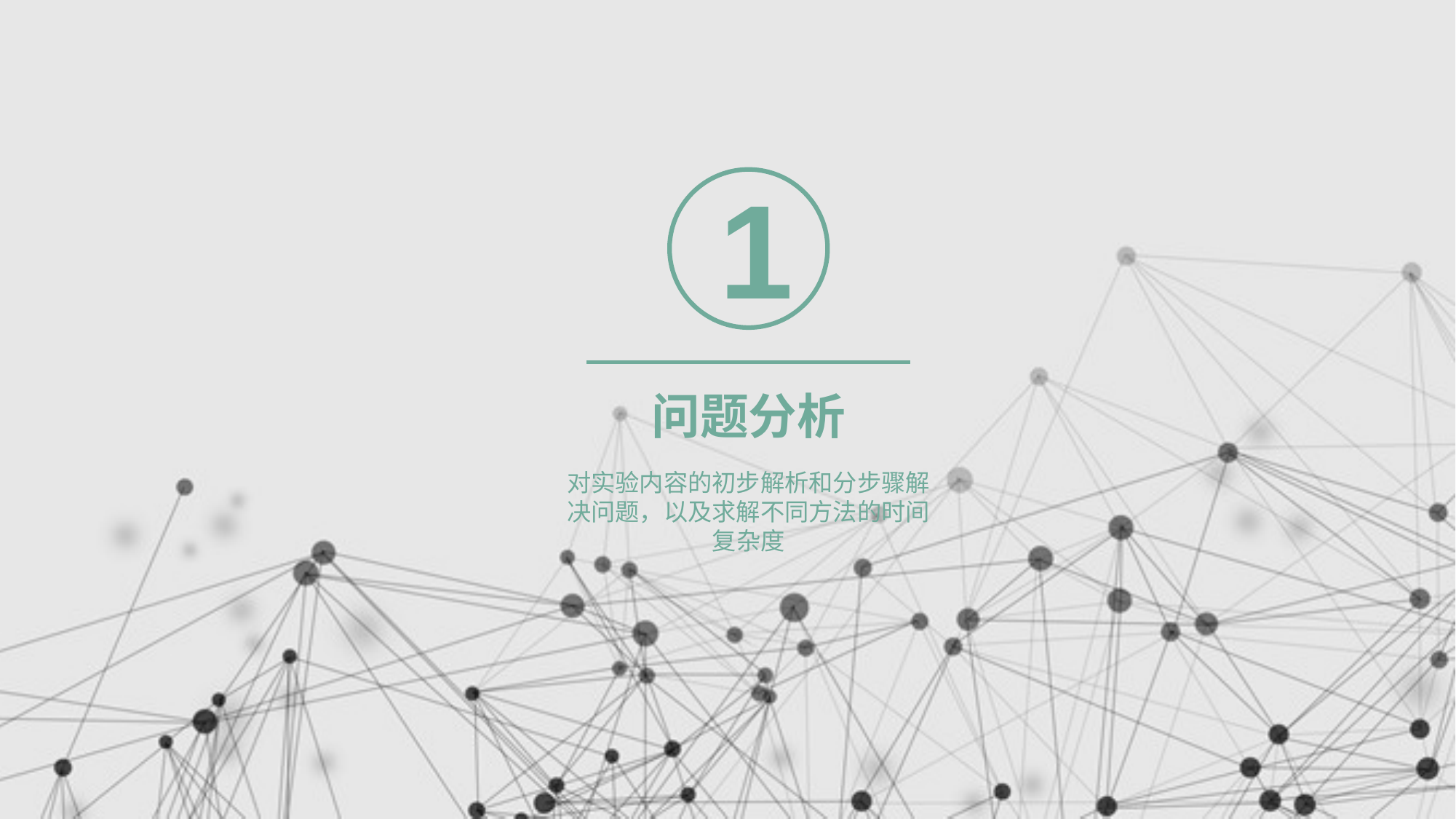

1

问题分析
对实验内容的初步解析和分步骤解决问题，以及求解不同方法的时间复杂度